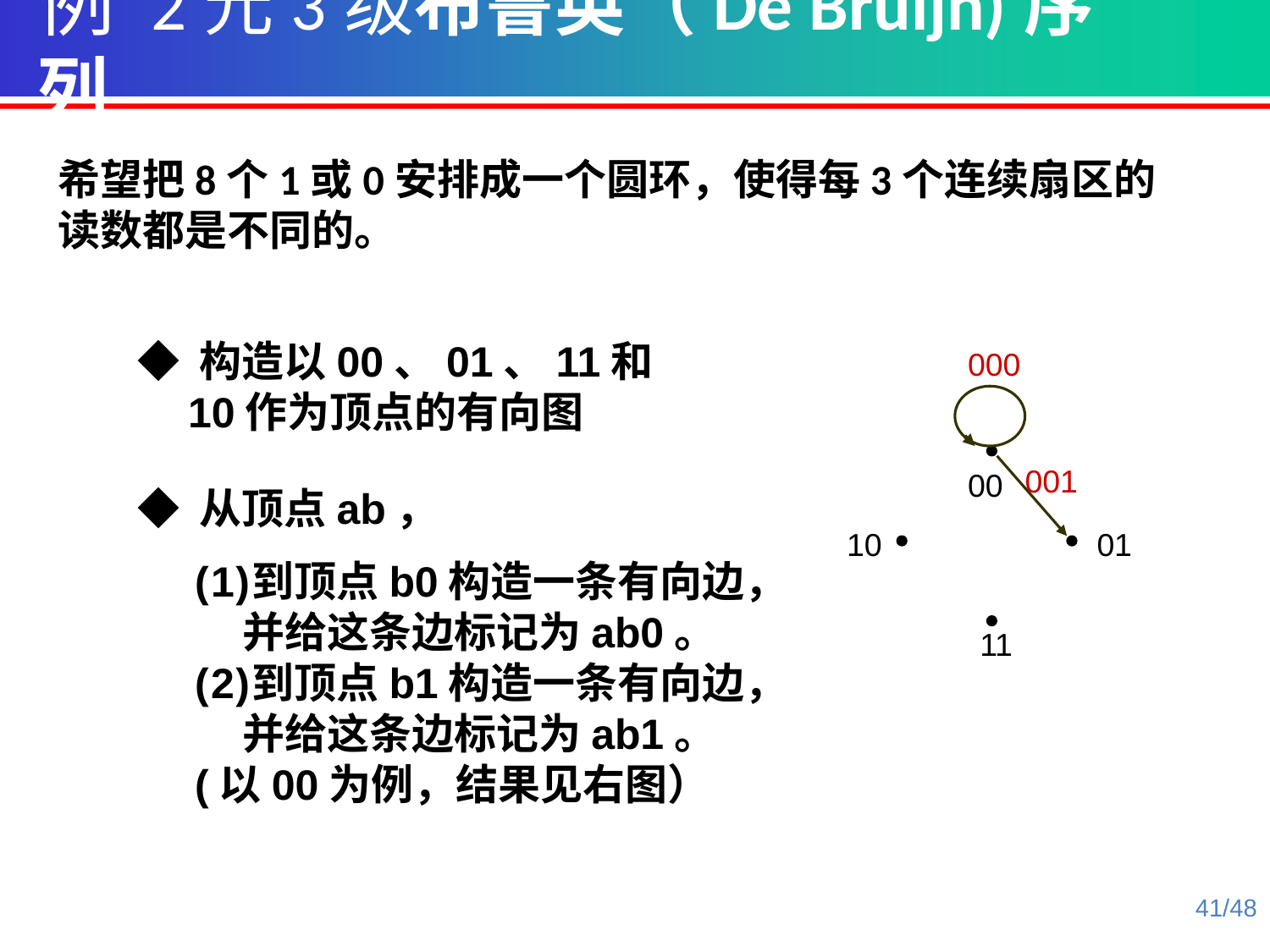

例 2元3级布鲁英（De Bruijn)序列
希望把8个1或0安排成一个圆环，使得每3个连续扇区的读数都是不同的。
◆ 构造以00、01、11和10作为顶点的有向图
000

00
10
01

11
001

◆ 从顶点ab，
到顶点b0构造一条有向边，并给这条边标记为ab0。
到顶点b1构造一条有向边，并给这条边标记为ab1。
(以00为例，结果见右图）

41/48